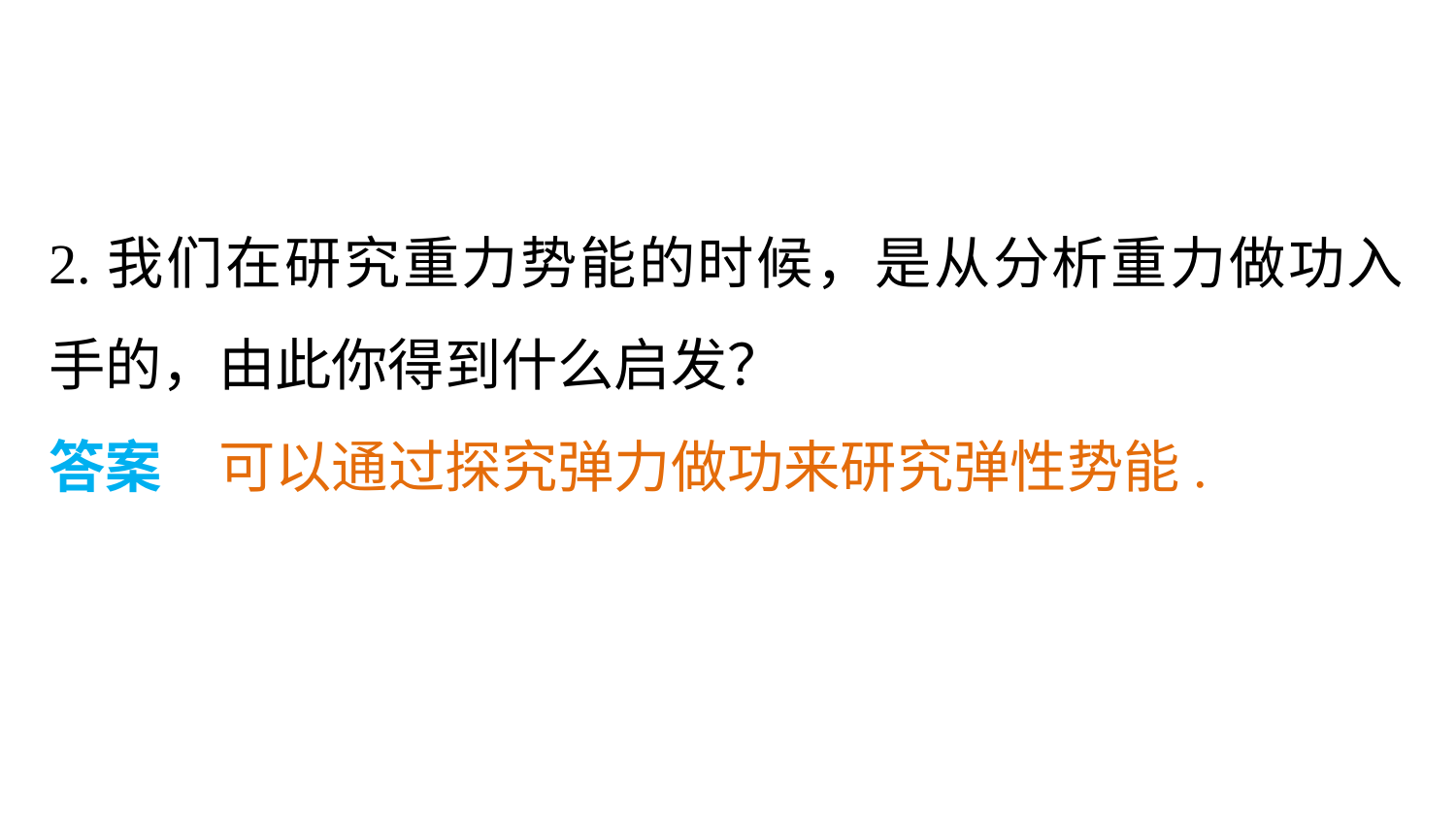

2.我们在研究重力势能的时候，是从分析重力做功入手的，由此你得到什么启发？
答案　可以通过探究弹力做功来研究弹性势能.